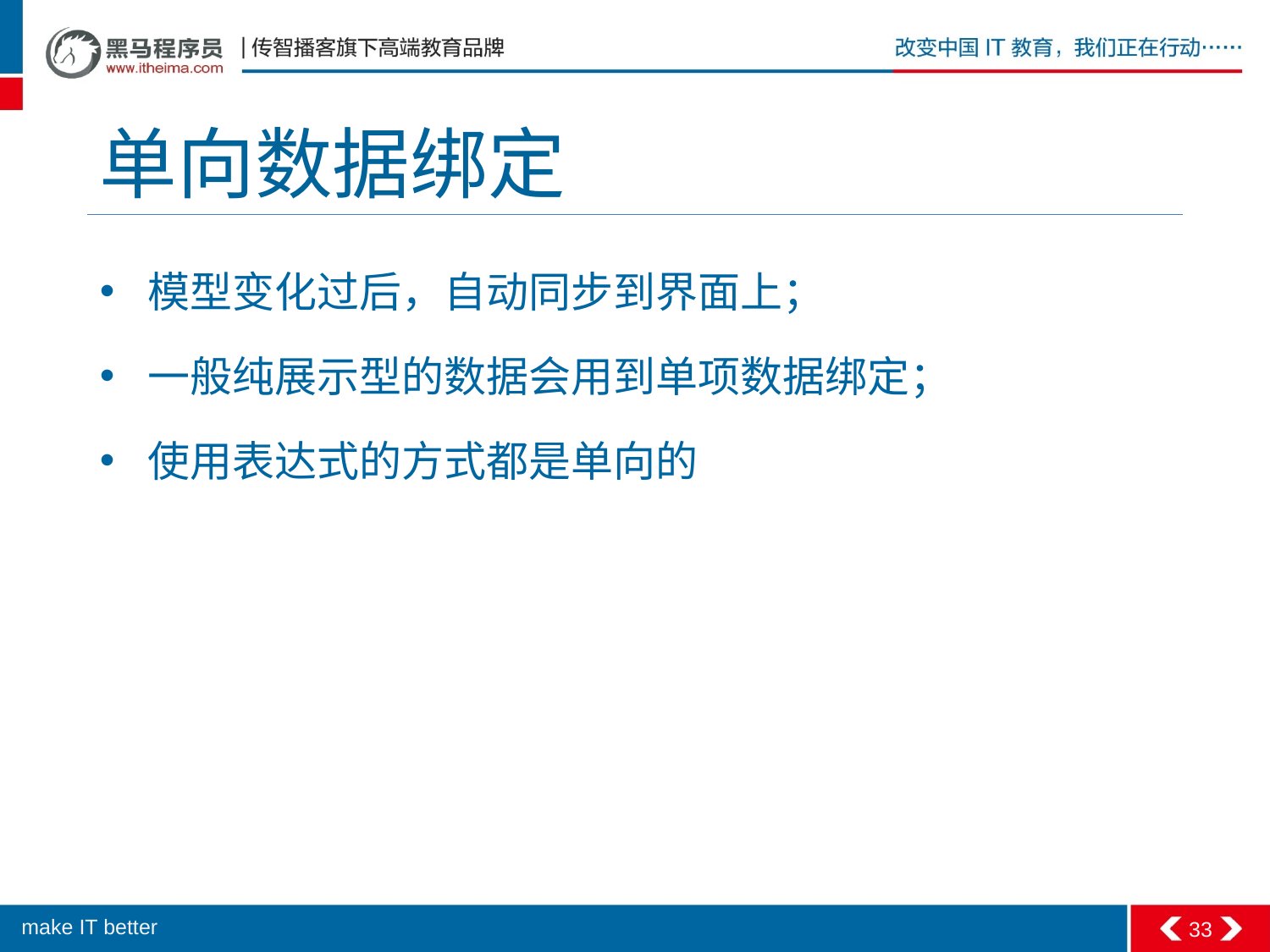

# 单向数据绑定
模型变化过后，自动同步到界面上；
一般纯展示型的数据会用到单项数据绑定；
使用表达式的方式都是单向的
33

make IT better